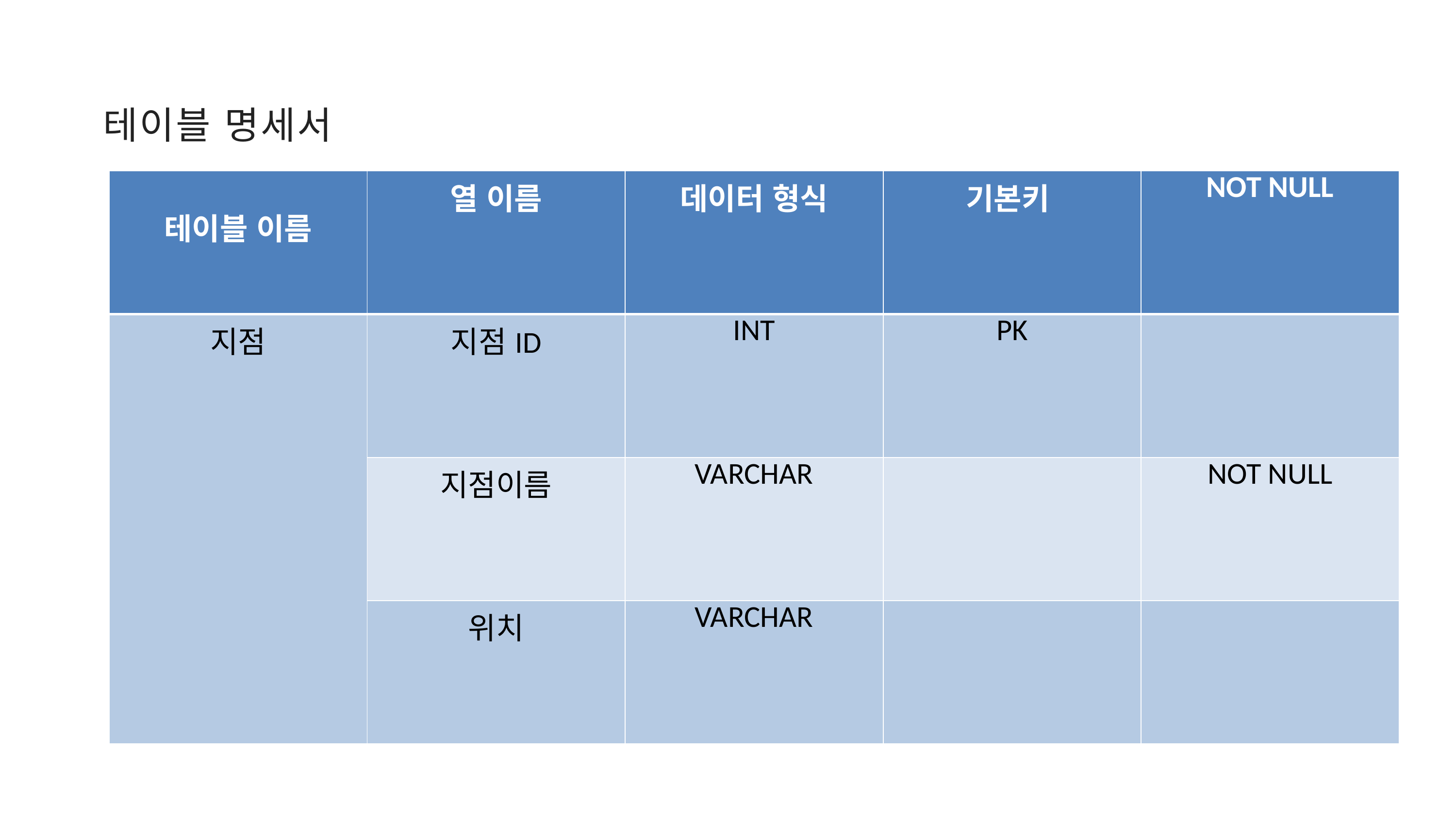

테이블 명세서
| 테이블 이름 | 열 이름 | 데이터 형식 | 기본키 | NOT NULL |
| --- | --- | --- | --- | --- |
| 지점 | 지점ID | INT | PK |  |
|  | 지점이름 | VARCHAR |  | NOT NULL |
|  | 위치 | VARCHAR |  |  |